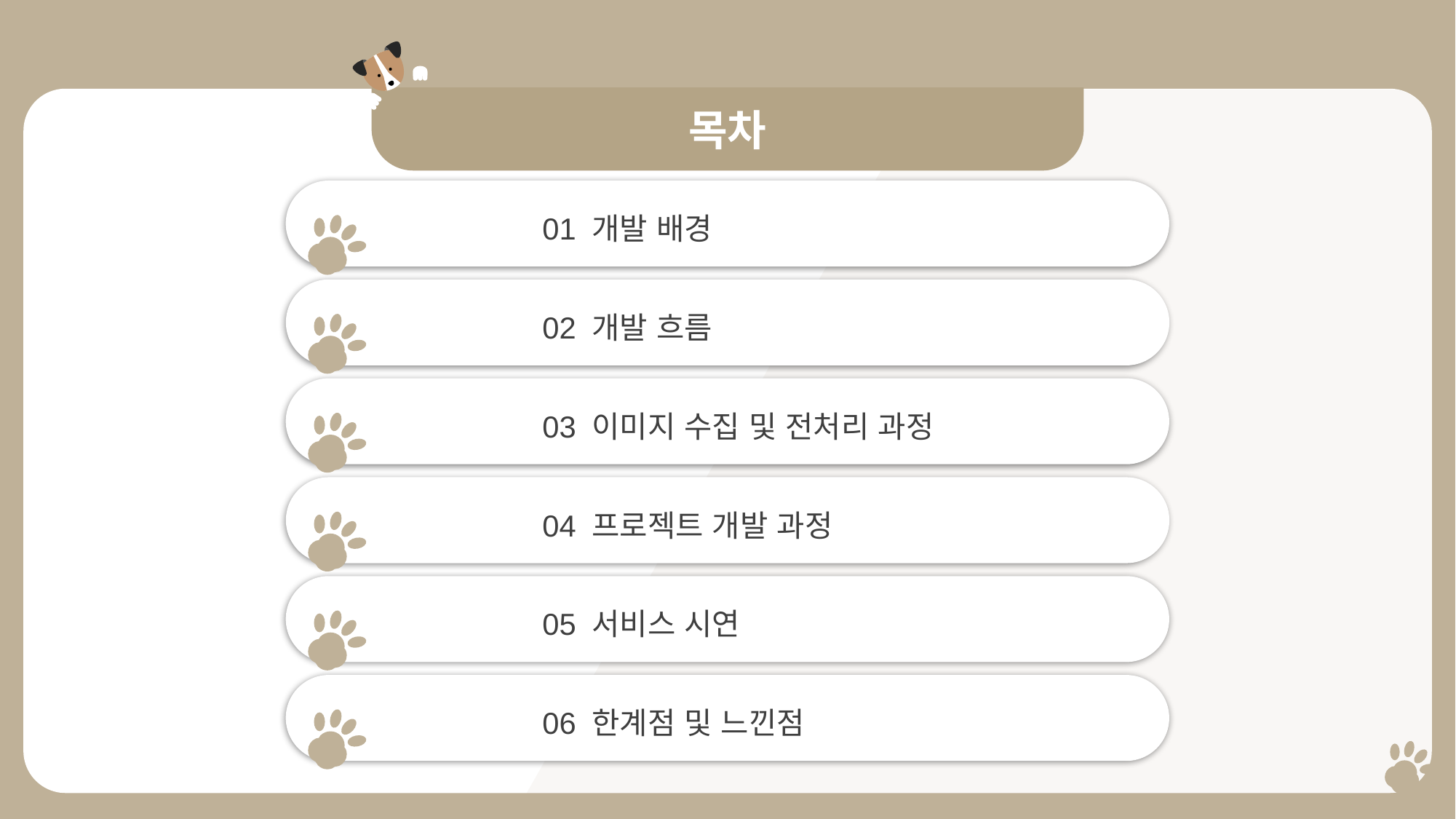

목차

01 개발 배경

02 개발 흐름

03 이미지 수집 및 전처리 과정

04 프로젝트 개발 과정

05 서비스 시연

06 한계점 및 느낀점